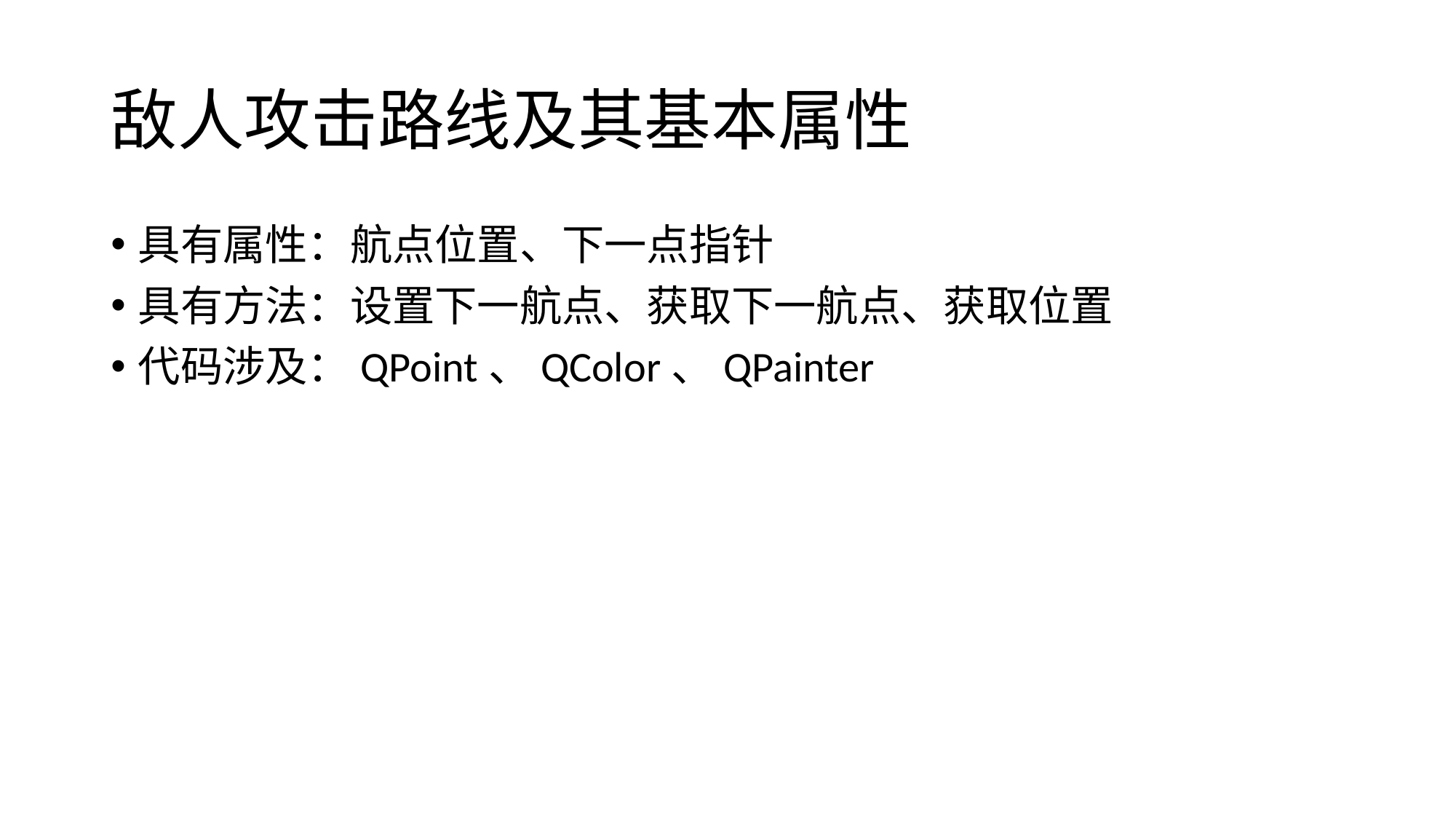

# 敌人攻击路线及其基本属性
具有属性：航点位置、下一点指针
具有方法：设置下一航点、获取下一航点、获取位置
代码涉及：QPoint、QColor、QPainter